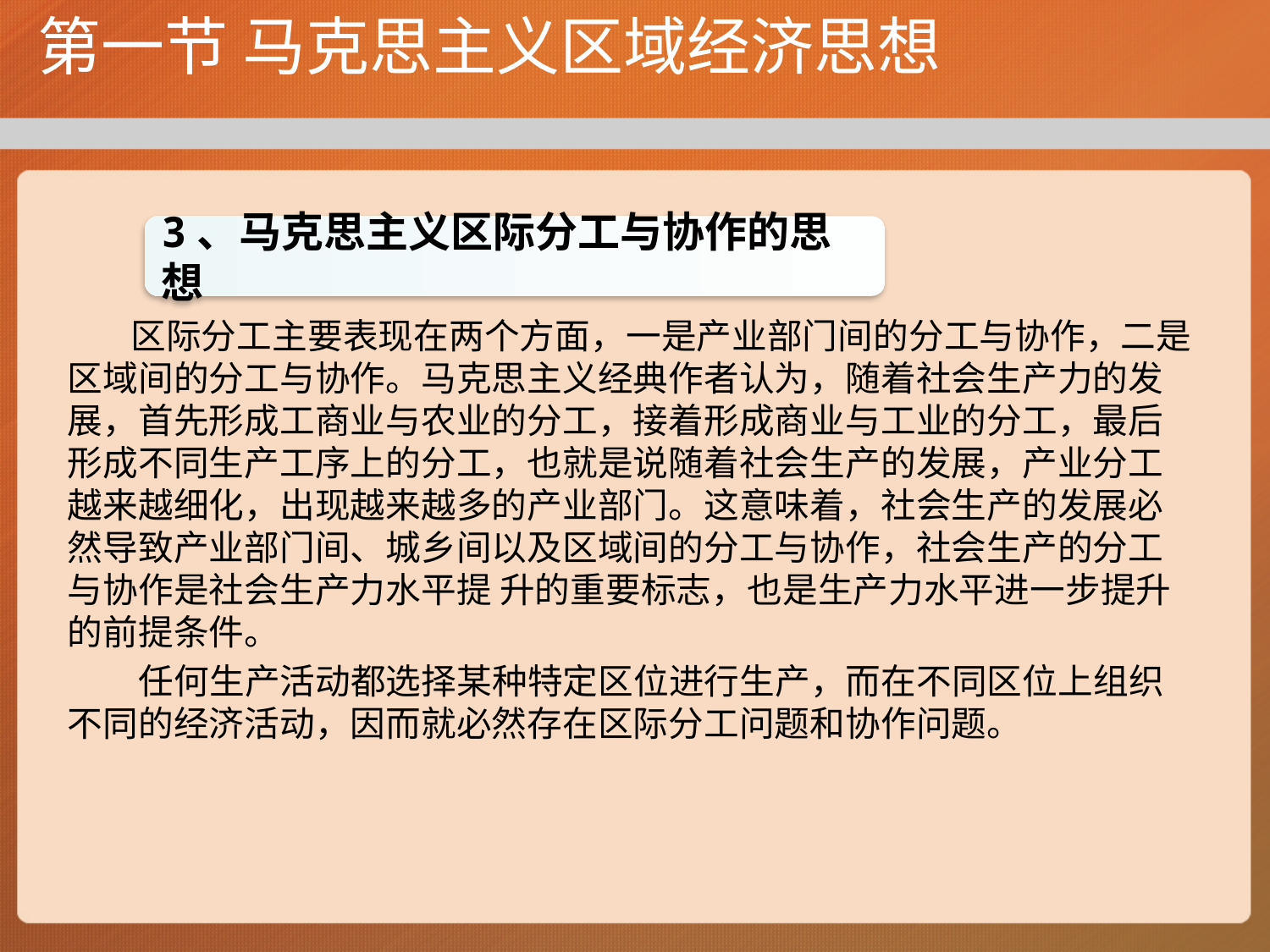

# 第一节 马克思主义区域经济思想

       区际分工主要表现在两个方面，一是产业部门间的分工与协作，二是区域间的分工与协作。马克思主义经典作者认为，随着社会生产力的发展，首先形成工商业与农业的分工，接着形成商业与工业的分工，最后形成不同生产工序上的分工，也就是说随着社会生产的发展，产业分工越来越细化，出现越来越多的产业部门。这意味着，社会生产的发展必然导致产业部门间、城乡间以及区域间的分工与协作，社会生产的分工与协作是社会生产力水平提 升的重要标志，也是生产力水平进一步提升的前提条件。
        任何生产活动都选择某种特定区位进行生产，而在不同区位上组织不同的经济活动，因而就必然存在区际分工问题和协作问题。
3、马克思主义区际分工与协作的思想